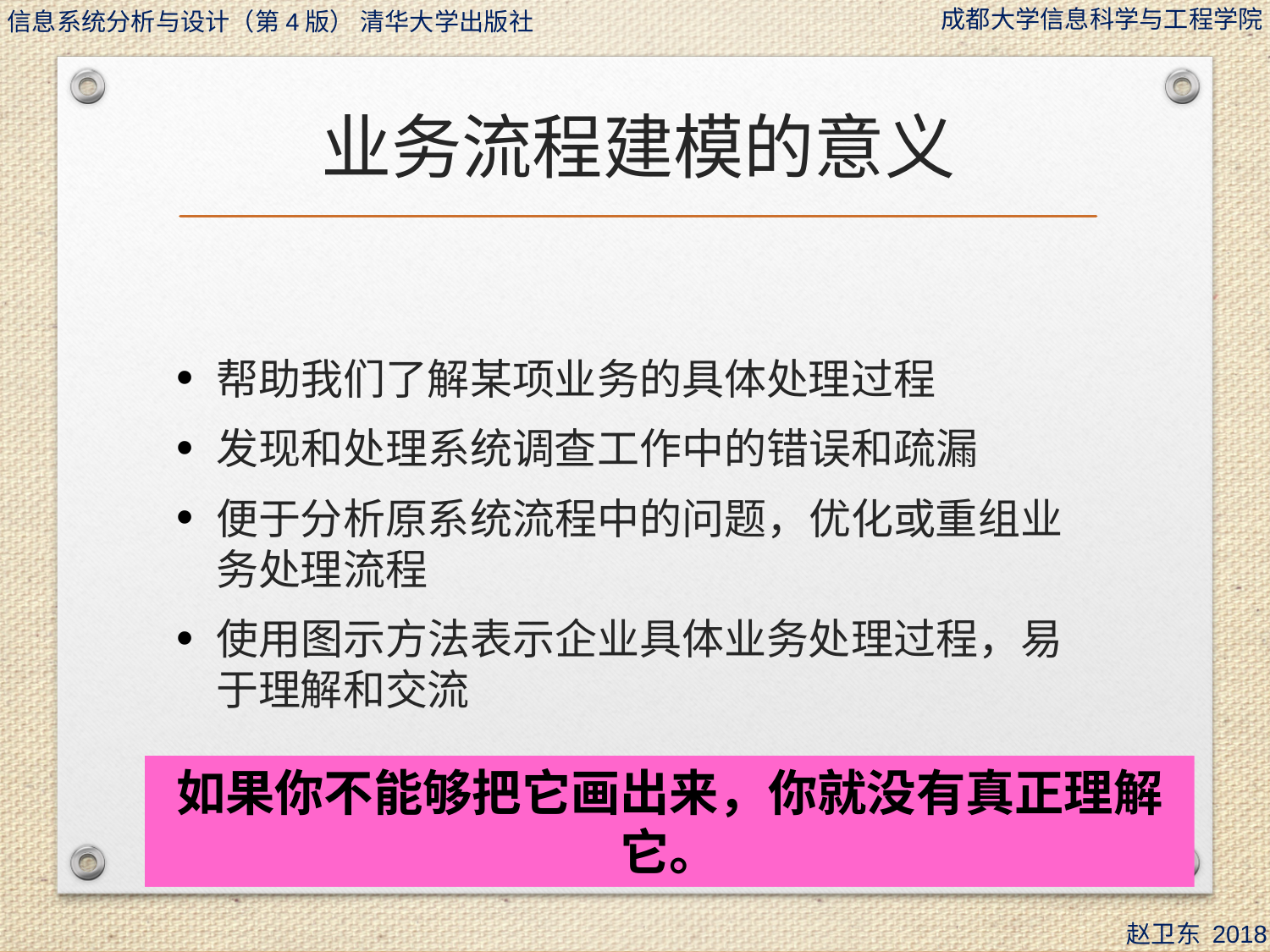

# 业务流程建模的意义
帮助我们了解某项业务的具体处理过程
发现和处理系统调查工作中的错误和疏漏
便于分析原系统流程中的问题，优化或重组业务处理流程
使用图示方法表示企业具体业务处理过程，易于理解和交流
如果你不能够把它画出来，你就没有真正理解它。